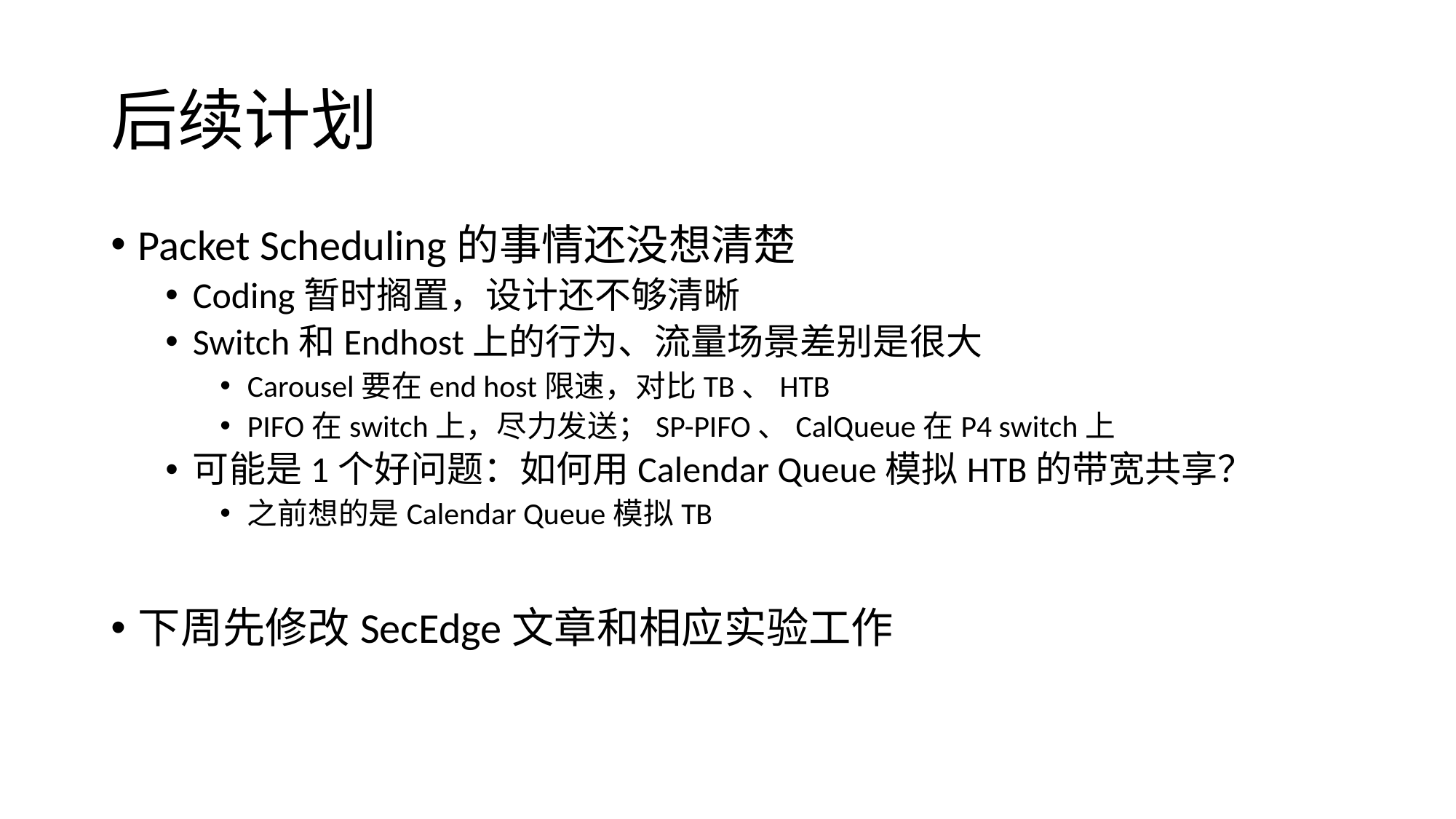

# 后续计划
Packet Scheduling的事情还没想清楚
Coding暂时搁置，设计还不够清晰
Switch和Endhost上的行为、流量场景差别是很大
Carousel要在end host限速，对比TB、HTB
PIFO在switch上，尽力发送；SP-PIFO、CalQueue在P4 switch上
可能是1个好问题：如何用Calendar Queue模拟HTB的带宽共享？
之前想的是Calendar Queue模拟TB

下周先修改SecEdge文章和相应实验工作